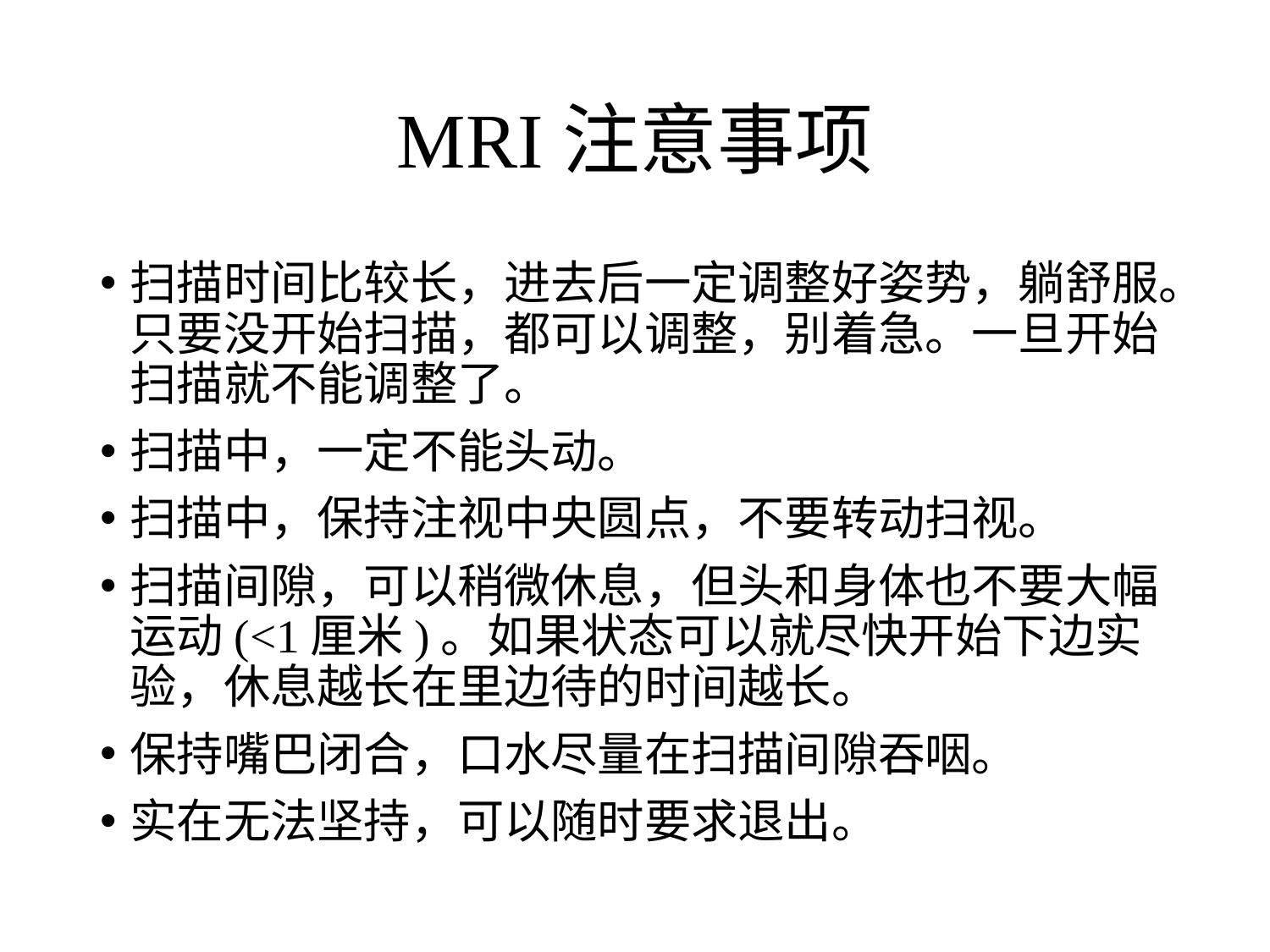

# MRI注意事项
扫描时间比较长，进去后一定调整好姿势，躺舒服。只要没开始扫描，都可以调整，别着急。一旦开始扫描就不能调整了。
扫描中，一定不能头动。
扫描中，保持注视中央圆点，不要转动扫视。
扫描间隙，可以稍微休息，但头和身体也不要大幅运动(<1厘米)。如果状态可以就尽快开始下边实验，休息越长在里边待的时间越长。
保持嘴巴闭合，口水尽量在扫描间隙吞咽。
实在无法坚持，可以随时要求退出。